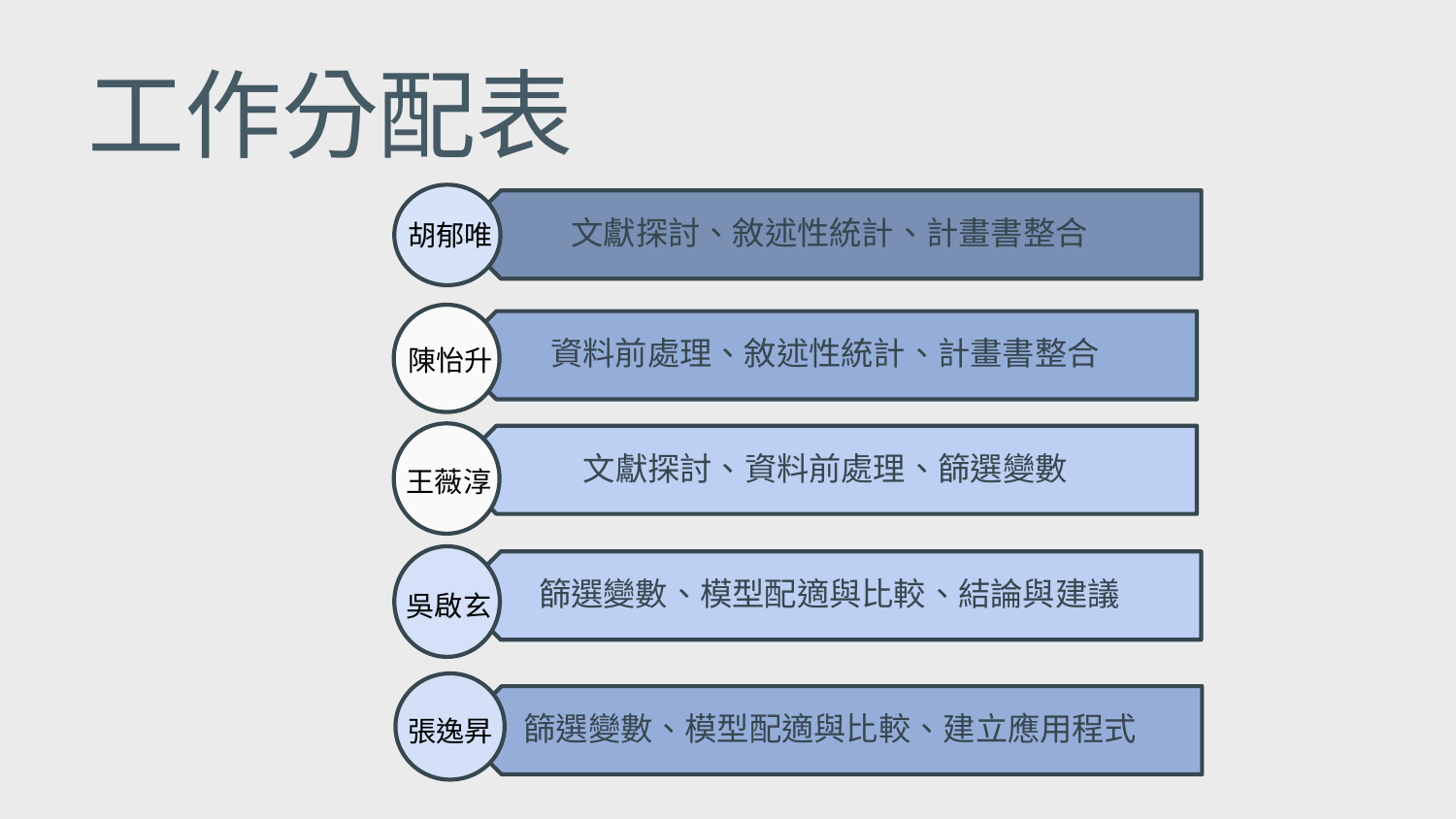

# 工作分配表
文獻探討、敘述性統計、計畫書整合
資料前處理、敘述性統計、計畫書整合
文獻探討、資料前處理、篩選變數
篩選變數、模型配適與比較、結論與建議
篩選變數、模型配適與比較、建立應用程式
胡郁唯
………..

陳怡升

王薇淳
吳啟玄
張逸昇